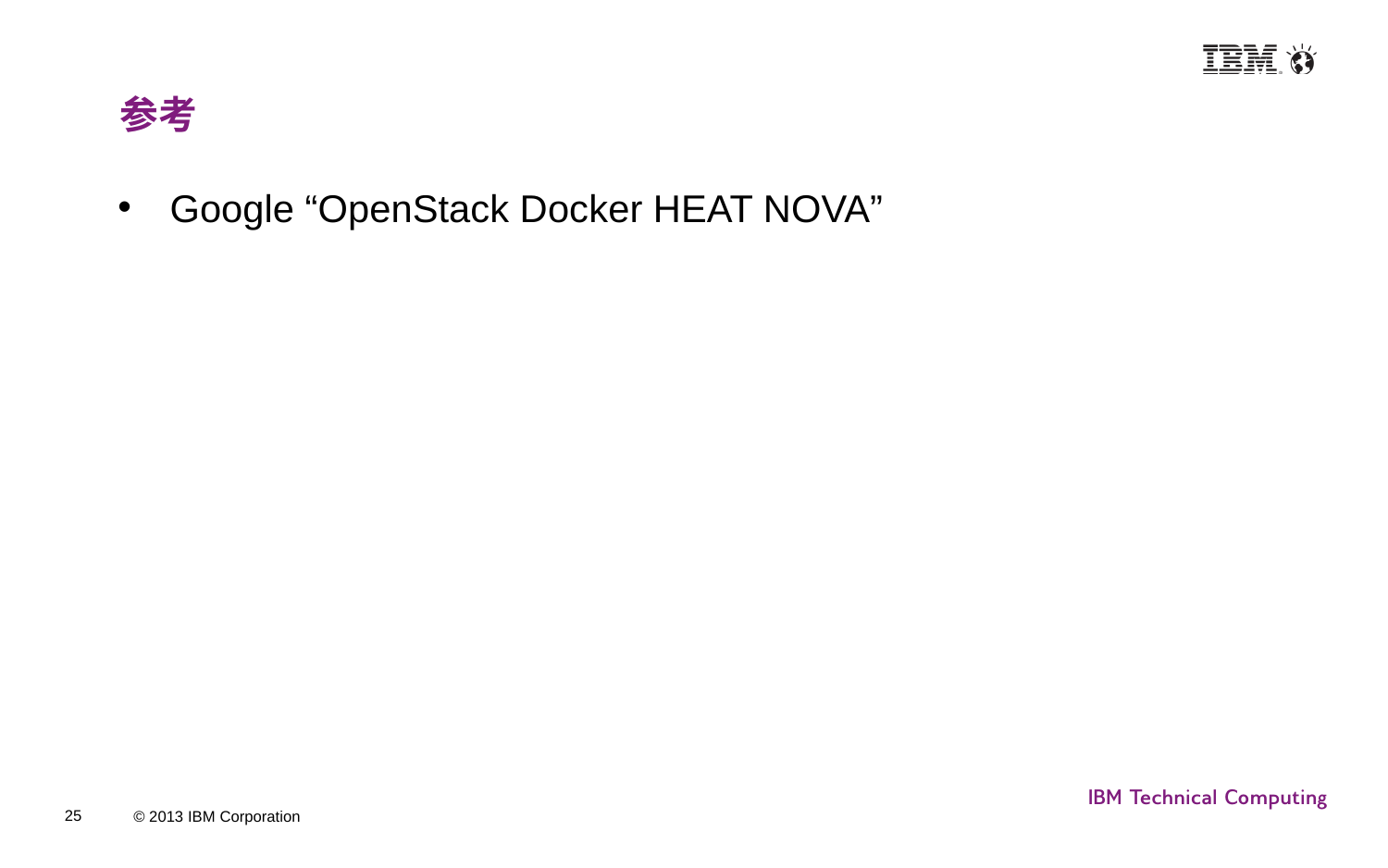

# 参考
Google “OpenStack Docker HEAT NOVA”